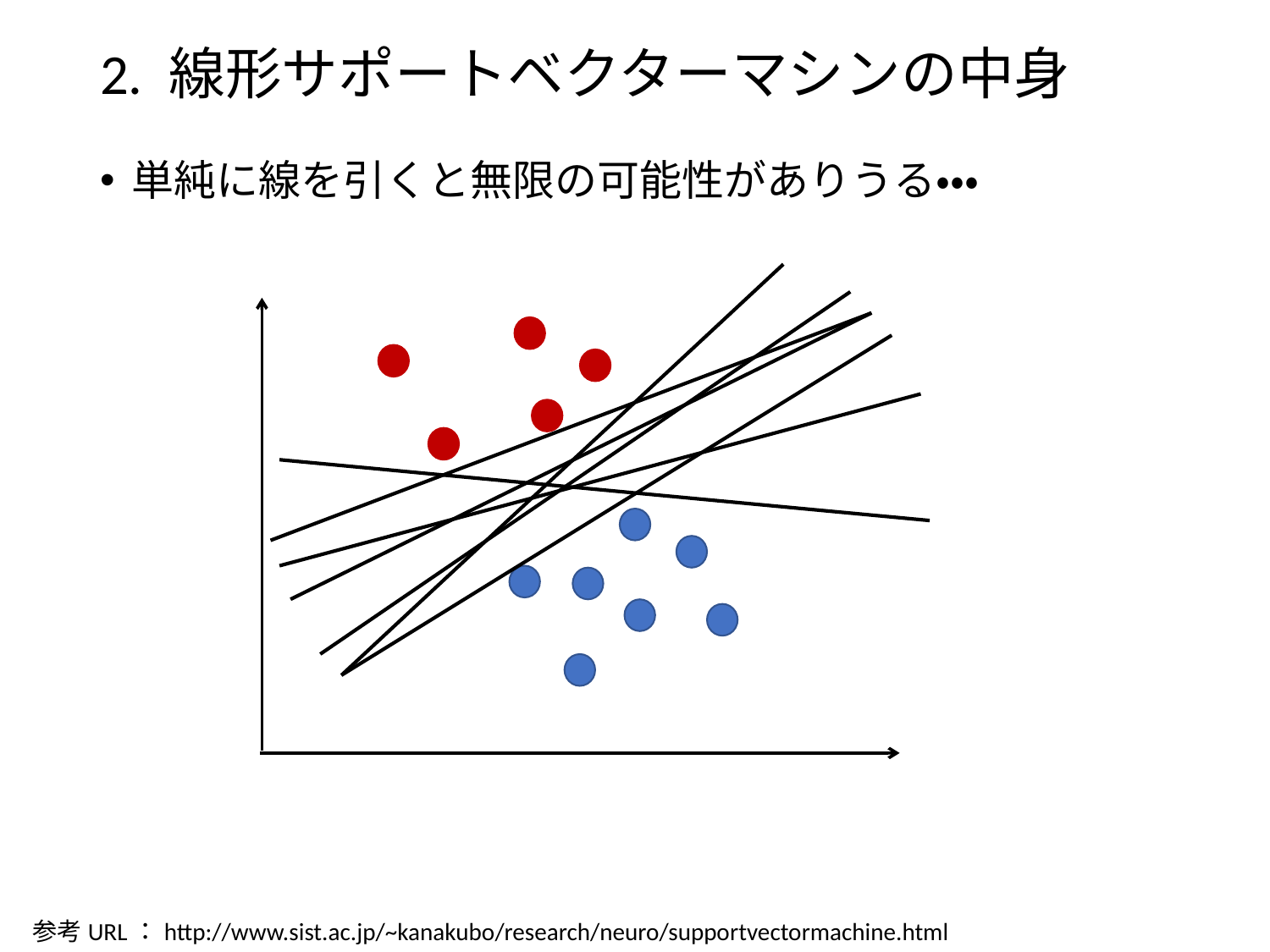

# 2. 線形サポートベクターマシンの中身
単純に線を引くと無限の可能性がありうる・・・

参考URL：http://www.sist.ac.jp/~kanakubo/research/neuro/supportvectormachine.html